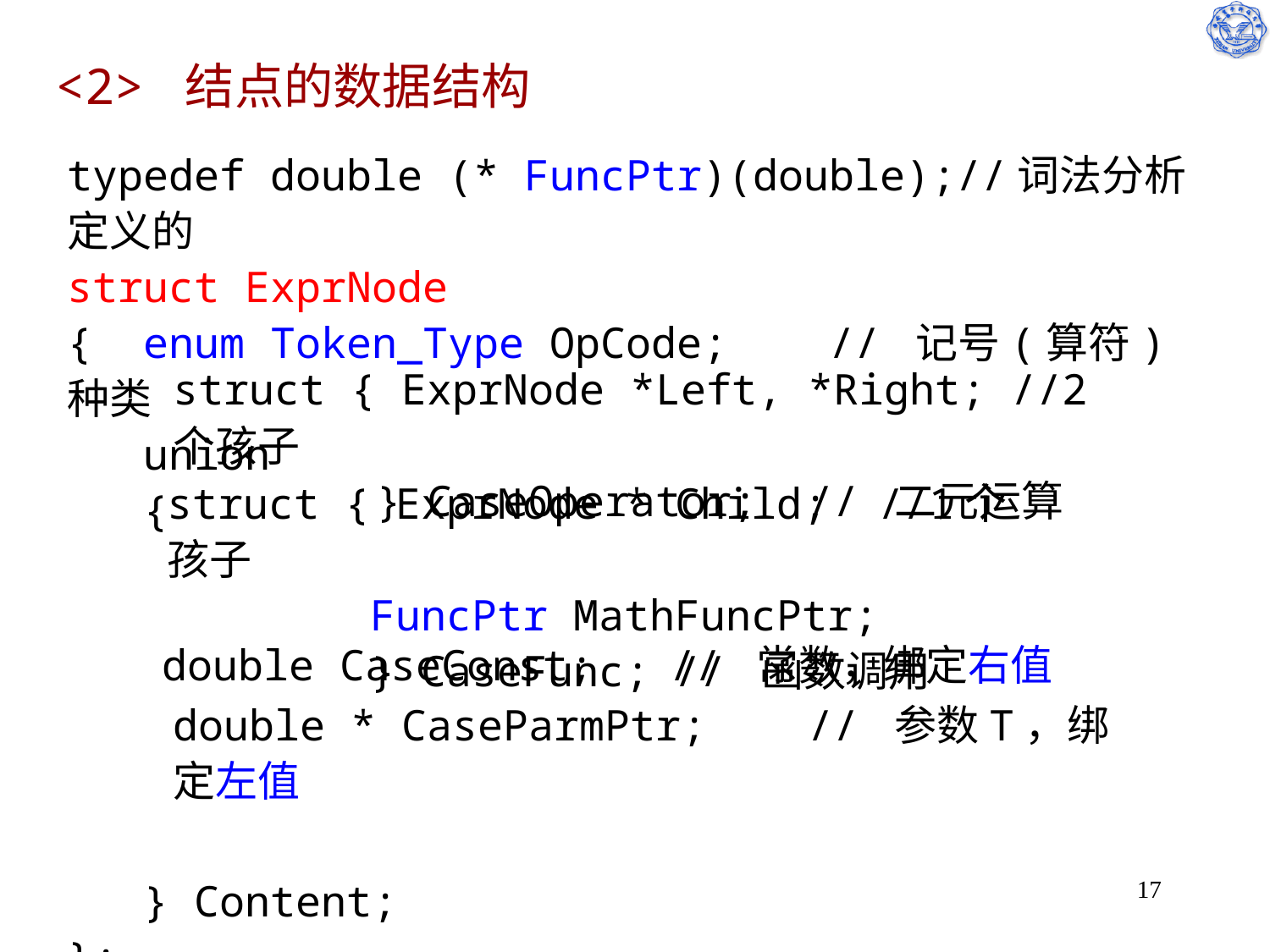

# <2> 结点的数据结构
typedef double (* FuncPtr)(double);//词法分析定义的
struct ExprNode
{  enum Token_Type OpCode;	// 记号(算符)种类
   union
   {

   } Content;
};
struct { ExprNode *Left, *Right; //2个孩子
        } CaseOperator;	// 二元运算
struct { ExprNode * Child;  //1个孩子
	   FuncPtr MathFuncPtr;
        } CaseFunc;	// 函数调用
double CaseConst; 	// 常数，绑定右值
double * CaseParmPtr; 	// 参数T，绑定左值
17